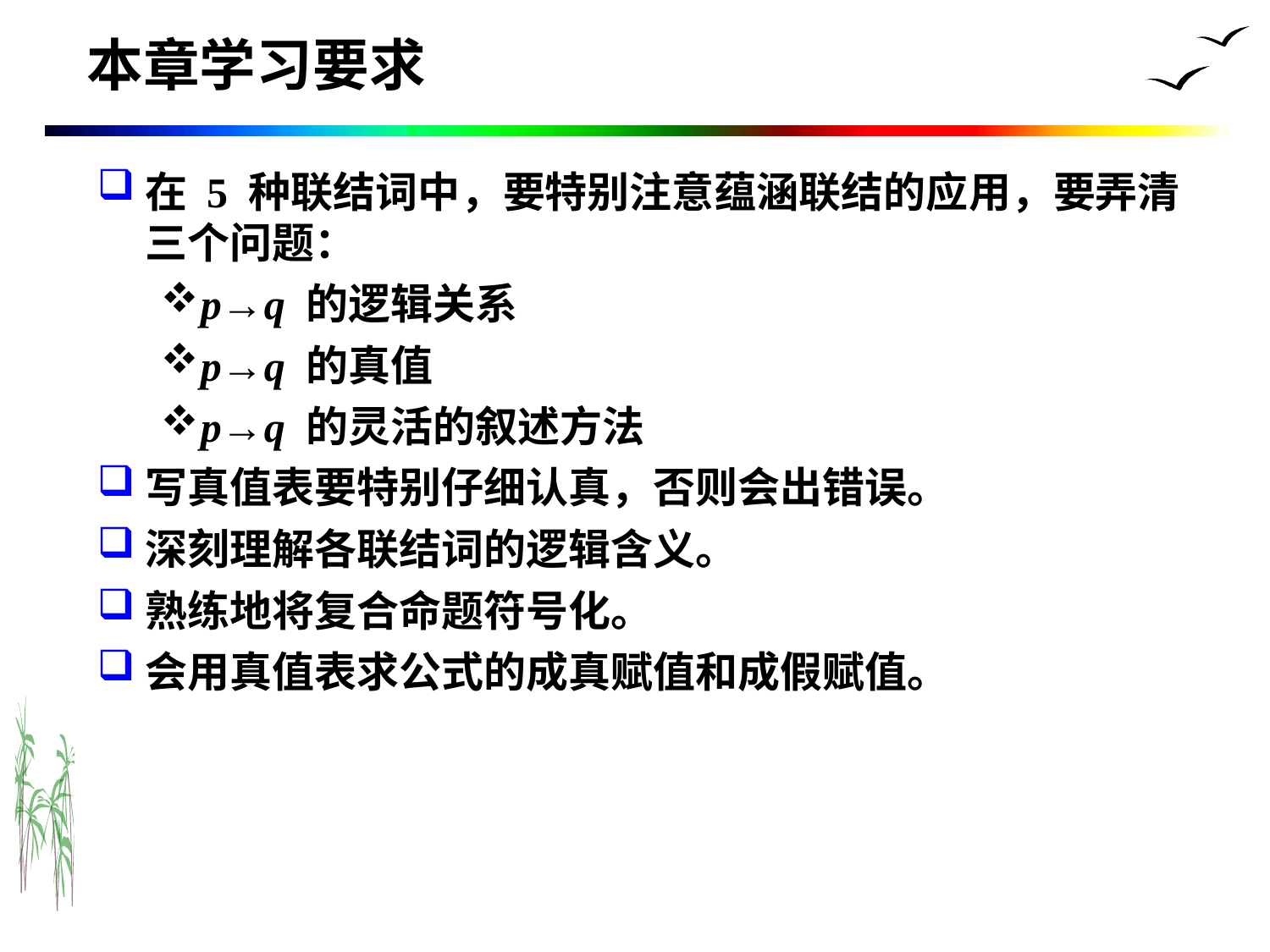

# 本章学习要求
在 5 种联结词中，要特别注意蕴涵联结的应用，要弄清三个问题：
p→q 的逻辑关系
p→q 的真值
p→q 的灵活的叙述方法
写真值表要特别仔细认真，否则会出错误。
深刻理解各联结词的逻辑含义。
熟练地将复合命题符号化。
会用真值表求公式的成真赋值和成假赋值。